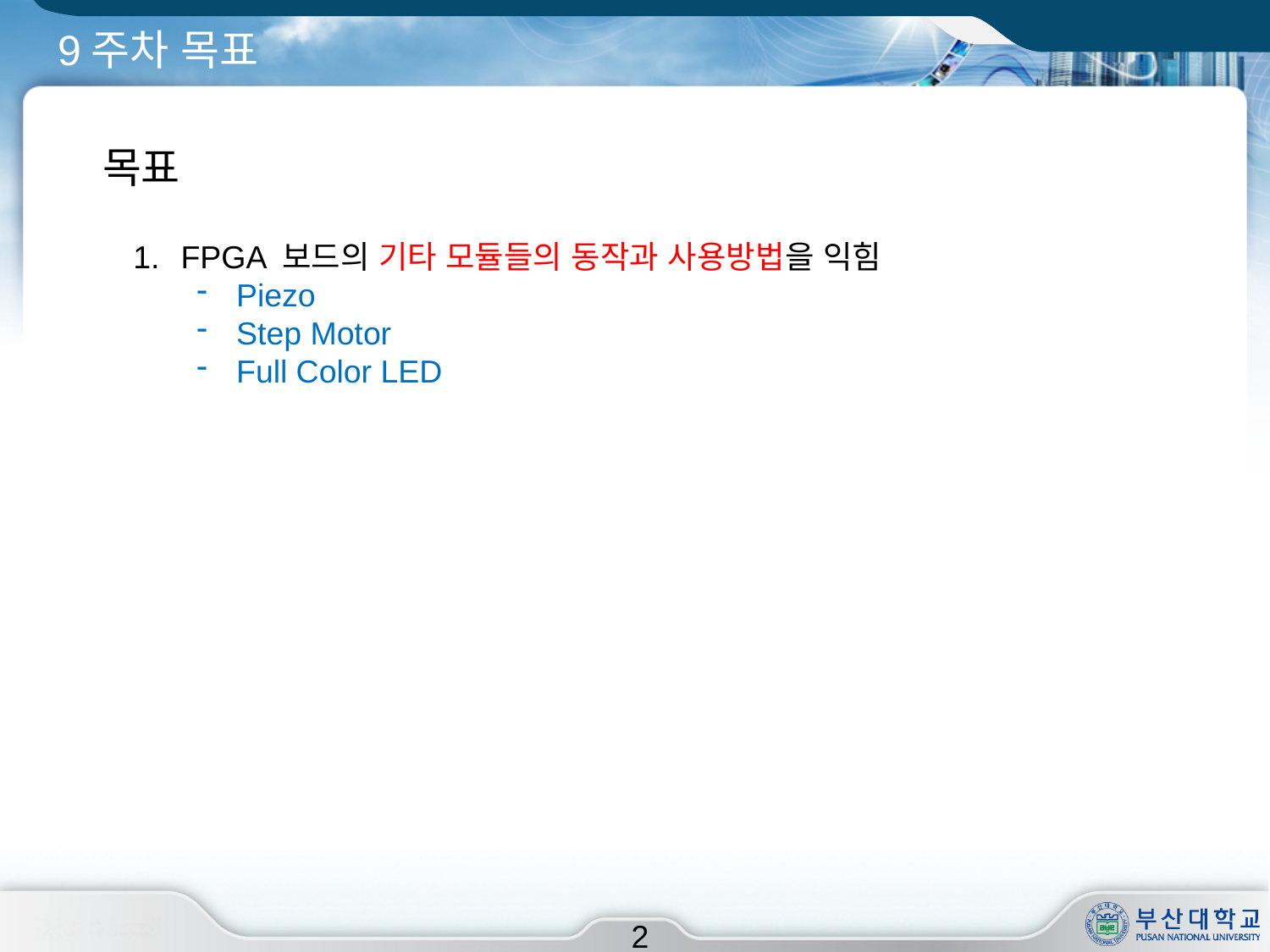

# 9주차 목표
목표
FPGA 보드의 기타 모듈들의 동작과 사용방법을 익힘
Piezo
Step Motor
Full Color LED
2